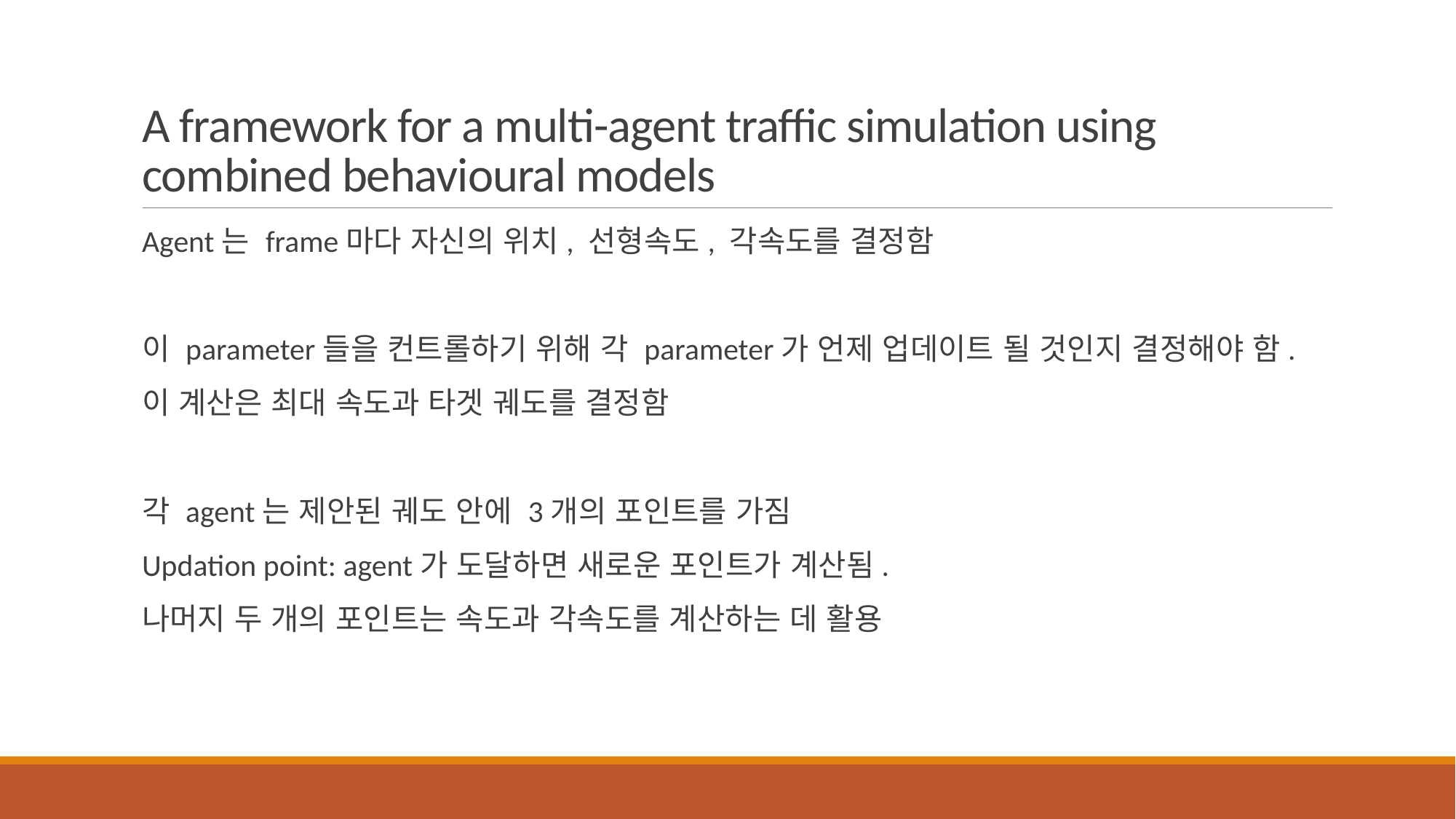

# A framework for a multi-agent traffic simulation using combined behavioural models
Agent는 frame마다 자신의 위치, 선형속도, 각속도를 결정함

이 parameter들을 컨트롤하기 위해 각 parameter가 언제 업데이트 될 것인지 결정해야 함.
이 계산은 최대 속도과 타겟 궤도를 결정함

각 agent는 제안된 궤도 안에 3개의 포인트를 가짐
Updation point: agent가 도달하면 새로운 포인트가 계산됨.
나머지 두 개의 포인트는 속도과 각속도를 계산하는 데 활용